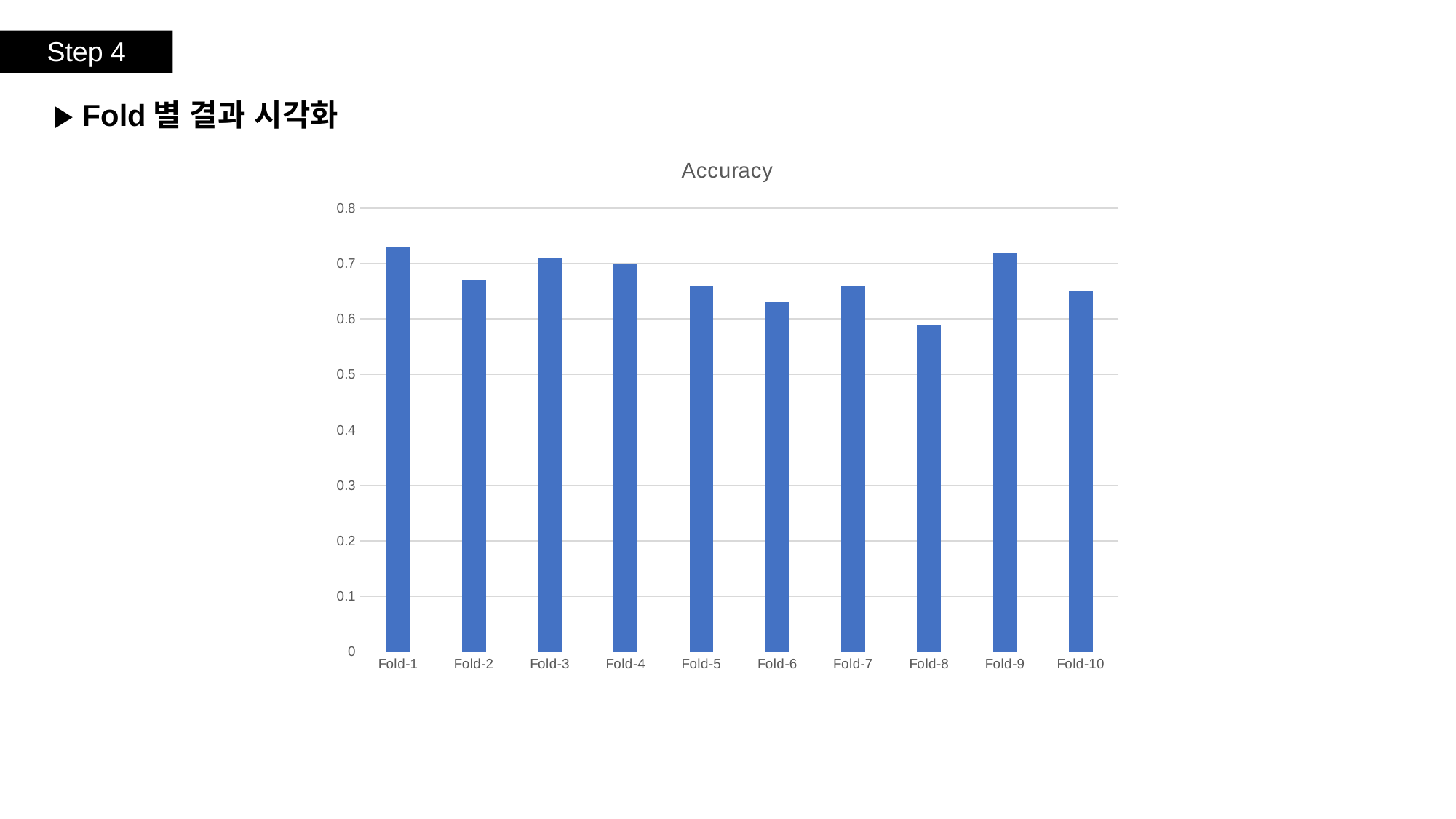

Step 4
▶ Fold별 결과 시각화

### Chart:

| Category | Accuracy |
|---|---|
| Fold-1 | 0.73 |
| Fold-2 | 0.67 |
| Fold-3 | 0.71 |
| Fold-4 | 0.7 |
| Fold-5 | 0.66 |
| Fold-6 | 0.63 |
| Fold-7 | 0.66 |
| Fold-8 | 0.59 |
| Fold-9 | 0.72 |
| Fold-10 | 0.65 |